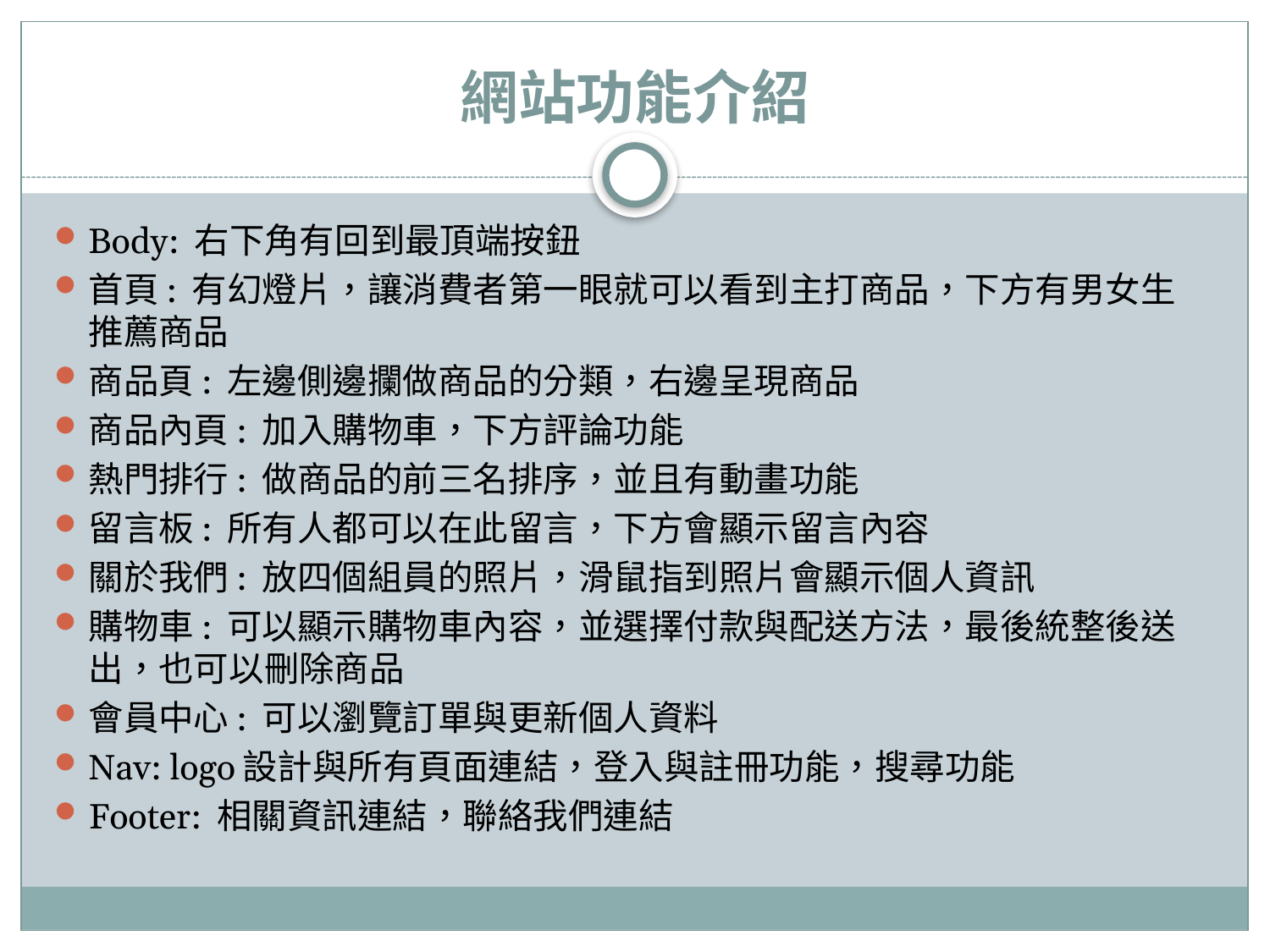

# 網站功能介紹
Body: 右下角有回到最頂端按鈕
首頁: 有幻燈片，讓消費者第一眼就可以看到主打商品，下方有男女生推薦商品
商品頁: 左邊側邊攔做商品的分類，右邊呈現商品
商品內頁: 加入購物車，下方評論功能
熱門排行: 做商品的前三名排序，並且有動畫功能
留言板: 所有人都可以在此留言，下方會顯示留言內容
關於我們: 放四個組員的照片，滑鼠指到照片會顯示個人資訊
購物車: 可以顯示購物車內容，並選擇付款與配送方法，最後統整後送出，也可以刪除商品
會員中心: 可以瀏覽訂單與更新個人資料
Nav: logo設計與所有頁面連結，登入與註冊功能，搜尋功能
Footer: 相關資訊連結，聯絡我們連結